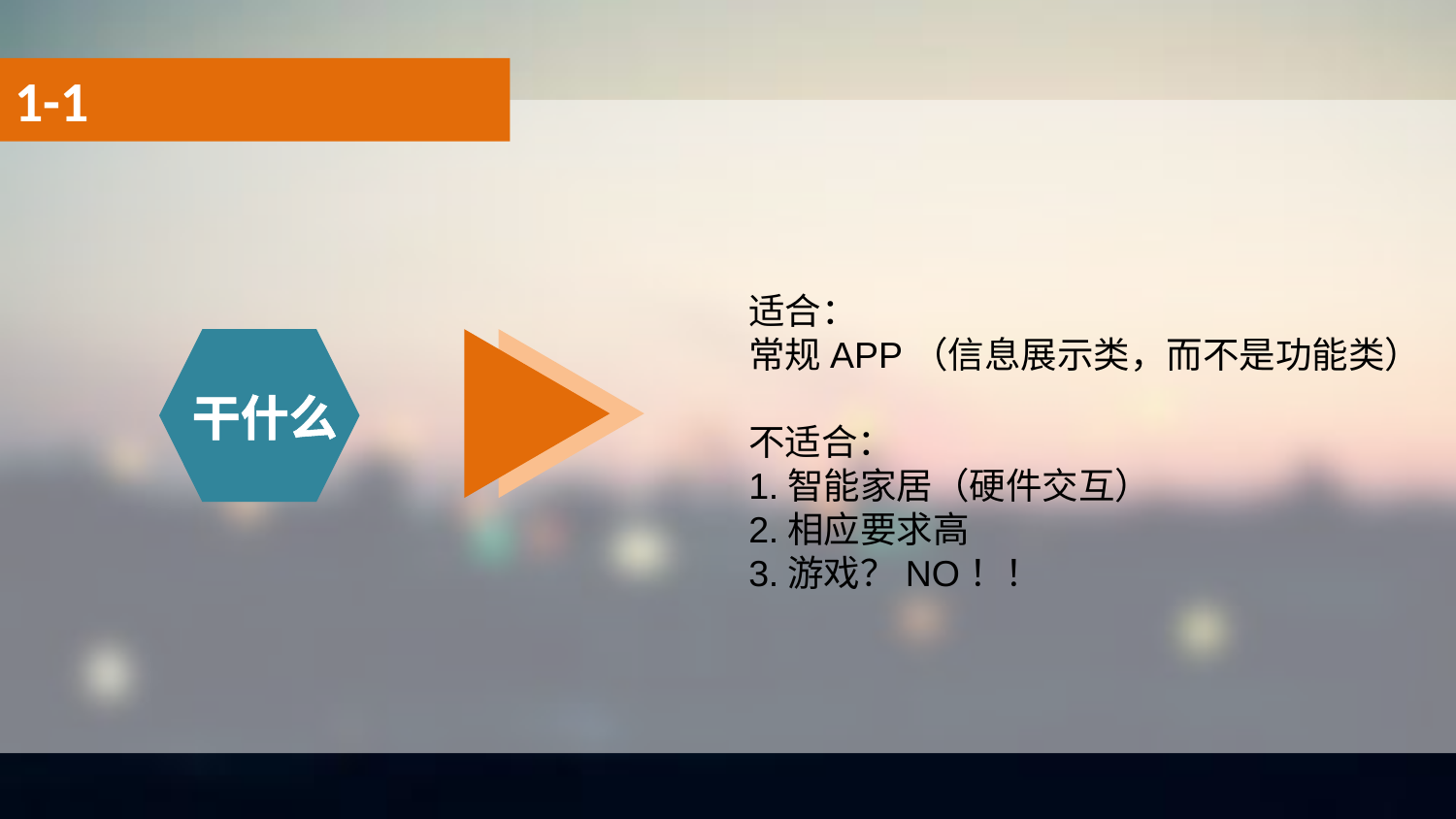

1-1

适合：
常规APP（信息展示类，而不是功能类）

不适合：
1.智能家居（硬件交互）
2.相应要求高
3.游戏？NO！！

干什么